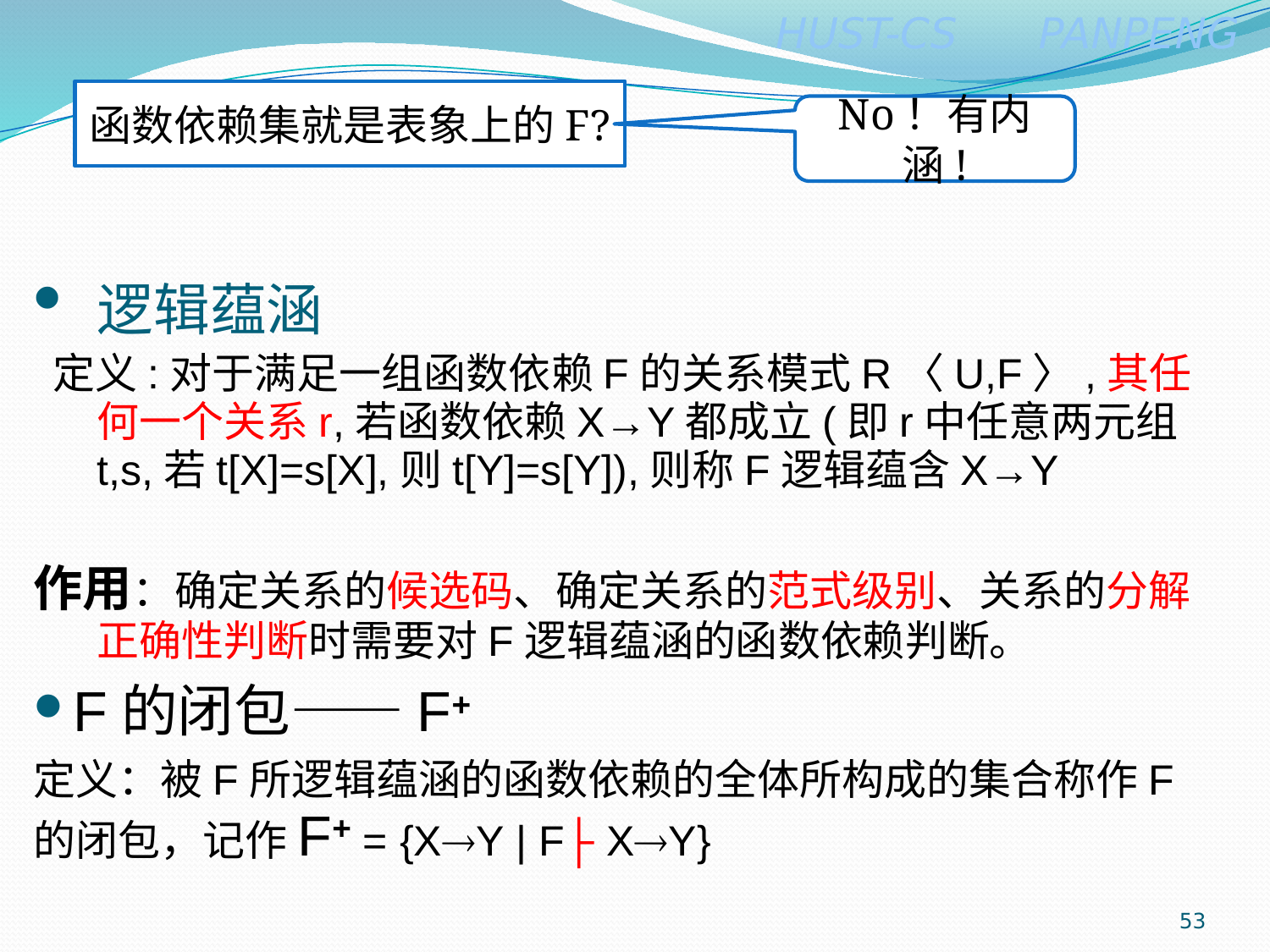

函数依赖集就是表象上的F?
No！有内涵!
逻辑蕴涵
 定义:对于满足一组函数依赖F的关系模式R〈U,F〉,其任何一个关系r,若函数依赖X→Y都成立(即r中任意两元组t,s,若t[X]=s[X],则t[Y]=s[Y]),则称F逻辑蕴含X→Y

作用：确定关系的候选码、确定关系的范式级别、关系的分解正确性判断时需要对F逻辑蕴涵的函数依赖判断。
F的闭包——F+
定义：被F所逻辑蕴涵的函数依赖的全体所构成的集合称作F的闭包，记作F+ = {X→Y | F├ X→Y}
53